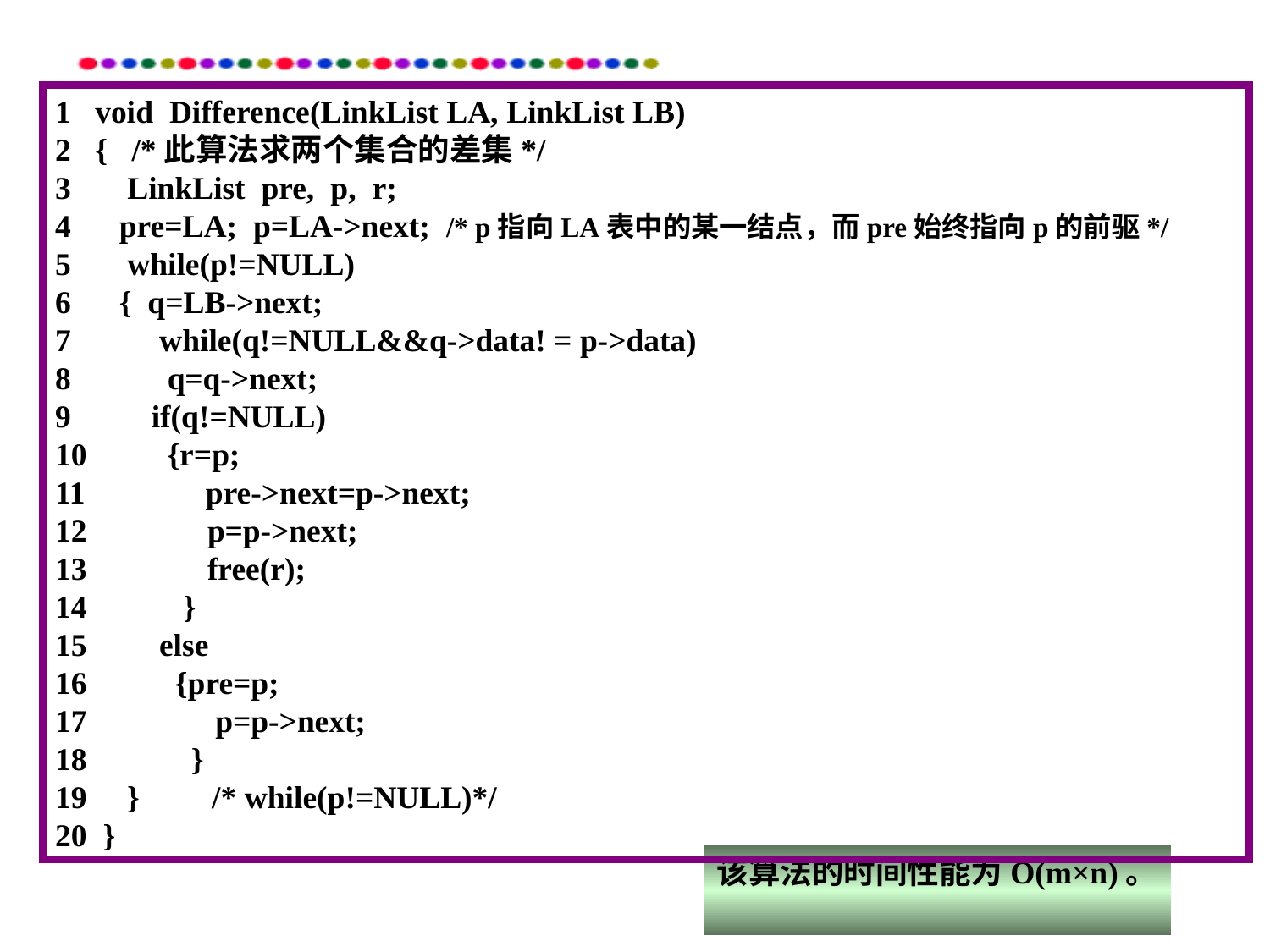

1   void  Difference(LinkList LA, LinkList LB)
2   {   /*此算法求两个集合的差集*/
3       LinkList  pre,  p,  r;
4      pre=LA;  p=LA->next;  /* p指向LA表中的某一结点，而pre始终指向p的前驱*/
5       while(p!=NULL)
6      {  q=LB->next;
7           while(q!=NULL&&q->data! = p->data)
8            q=q->next;
9          if(q!=NULL)
10          {r=p;
11               pre->next=p->next;
12               p=p->next;
13               free(r);
14            }
15         else
16           {pre=p;
17                p=p->next;
18             }
19     }         /* while(p!=NULL)*/
20  }
该算法的时间性能为O(m×n)。